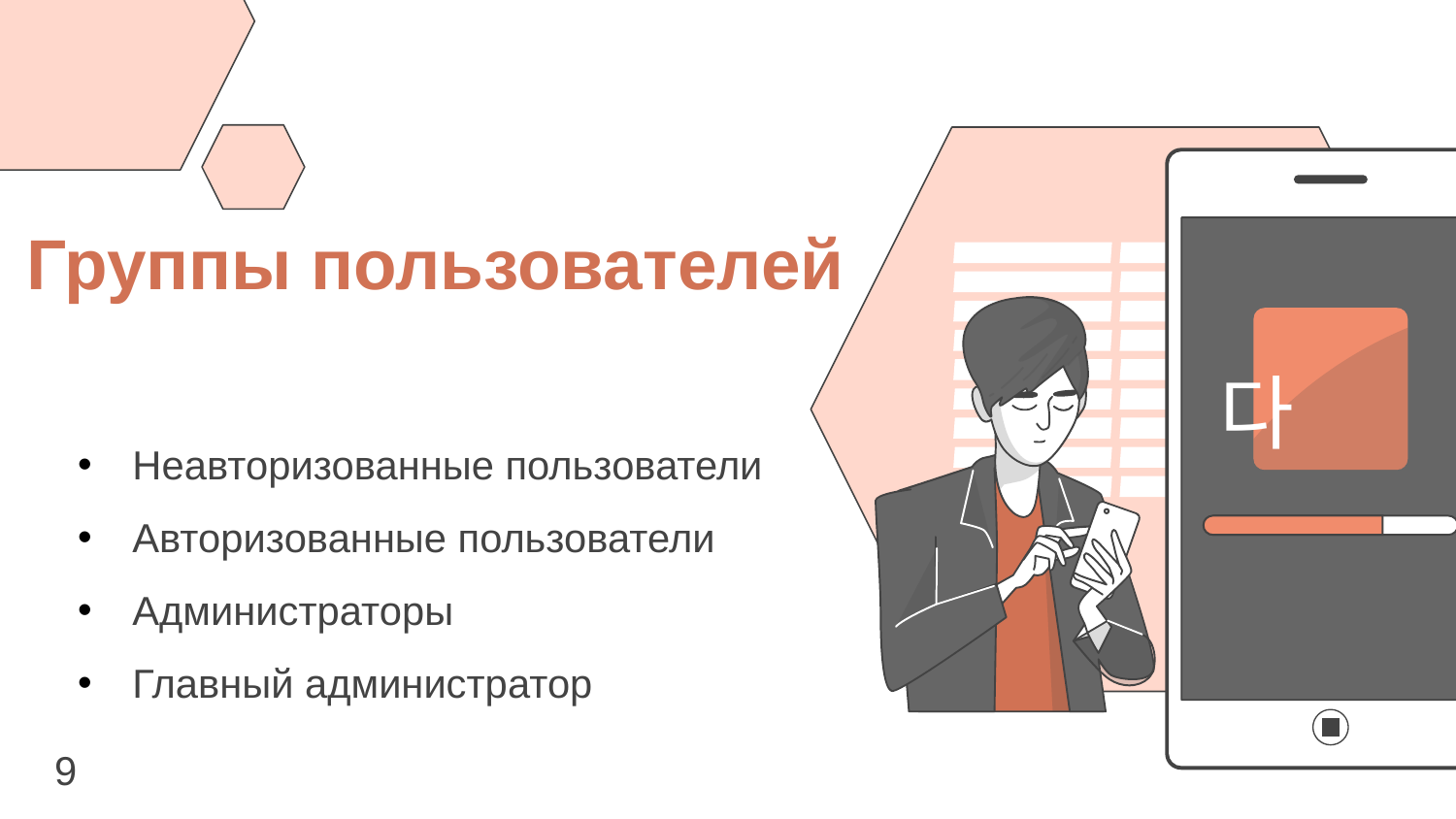

Группы пользователей
다
Неавторизованные пользователи
Авторизованные пользователи
Администраторы
Главный администратор
9